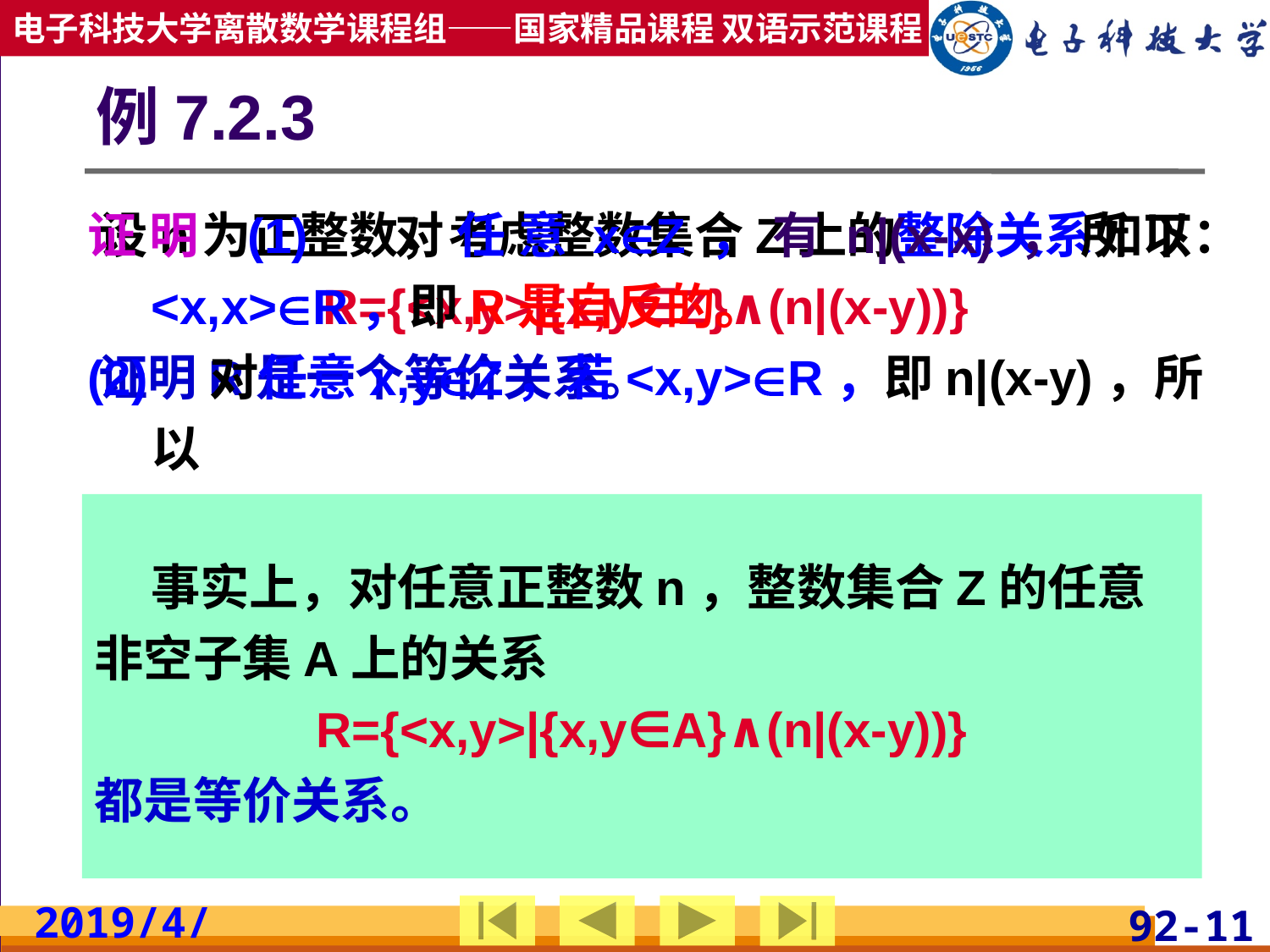

# 例7.2.3
证明 (1)　对任意x∈Z，有n|(x-x)，所以<x,x>∈R，即R是自反的。
(2)　对任意x,y∈Z，若<x,y>∈R，即n|(x-y)，所以
n|(y-x)，所以，<y,x>∈R，即R是对称的。
(3)　对任意x,y,z∈Z，若<x,y>∈R且<y,z>∈R，有n|(x-y)且n|(y-z)，所以由(x-z)=(x-y)+(y-z)得n|(x-z)，所以，<x,z>∈R，即R是传递的。
由(1)、(2)、(3)知，R是Z上的等价关系。
设n为正整数，考虑整数集合Z上的整除关系如下：
R={<x,y>|{x,y∈Z}∧(n|(x-y))}
证明R是一个等价关系。
    事实上，对任意正整数n，整数集合Z的任意非空子集A上的关系
R={<x,y>|{x,y∈A}∧(n|(x-y))}
都是等价关系。
2019/4/17